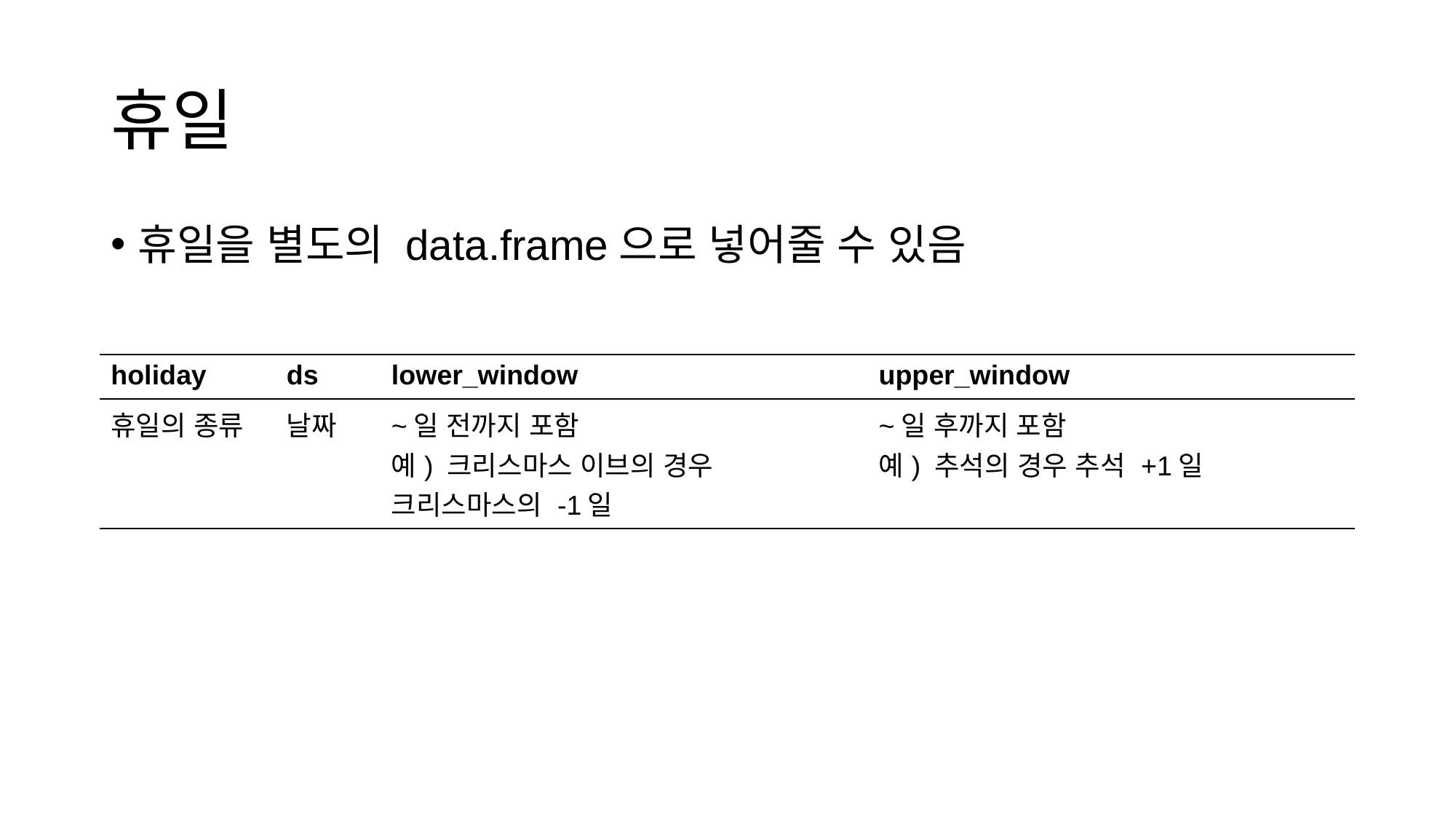

# 휴일
휴일을 별도의 data.frame으로 넣어줄 수 있음
| holiday | ds | lower\_window | upper\_window |
| --- | --- | --- | --- |
| 휴일의 종류 | 날짜 | ~일 전까지 포함 예) 크리스마스 이브의 경우 크리스마스의 -1일 | ~일 후까지 포함 예) 추석의 경우 추석 +1일 |